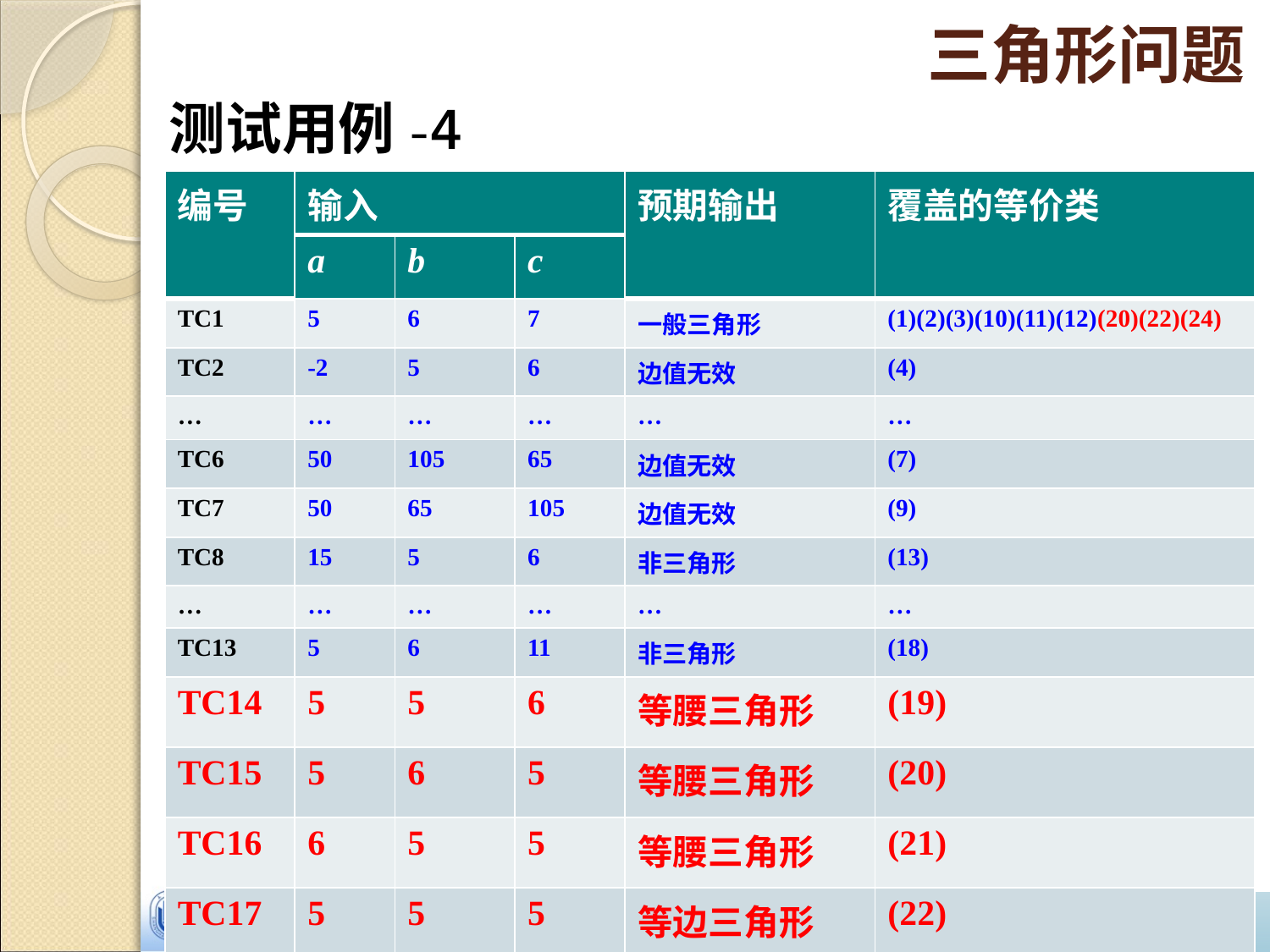

# 三角形问题
测试用例-4
| 编号 | 输入 |  |  | 预期输出 | 覆盖的等价类 |
| --- | --- | --- | --- | --- | --- |
|  | a | b | c |  |  |
| TC1 | 5 | 6 | 7 | 一般三角形 | (1)(2)(3)(10)(11)(12)(20)(22)(24) |
| TC2 | -2 | 5 | 6 | 边值无效 | (4) |
| … | … | … | … | … | … |
| TC6 | 50 | 105 | 65 | 边值无效 | (7) |
| TC7 | 50 | 65 | 105 | 边值无效 | (9) |
| TC8 | 15 | 5 | 6 | 非三角形 | (13) |
| … | … | … | … | … | … |
| TC13 | 5 | 6 | 11 | 非三角形 | (18) |
| TC14 | 5 | 5 | 6 | 等腰三角形 | (19) |
| TC15 | 5 | 6 | 5 | 等腰三角形 | (20) |
| TC16 | 6 | 5 | 5 | 等腰三角形 | (21) |
| TC17 | 5 | 5 | 5 | 等边三角形 | (22) |